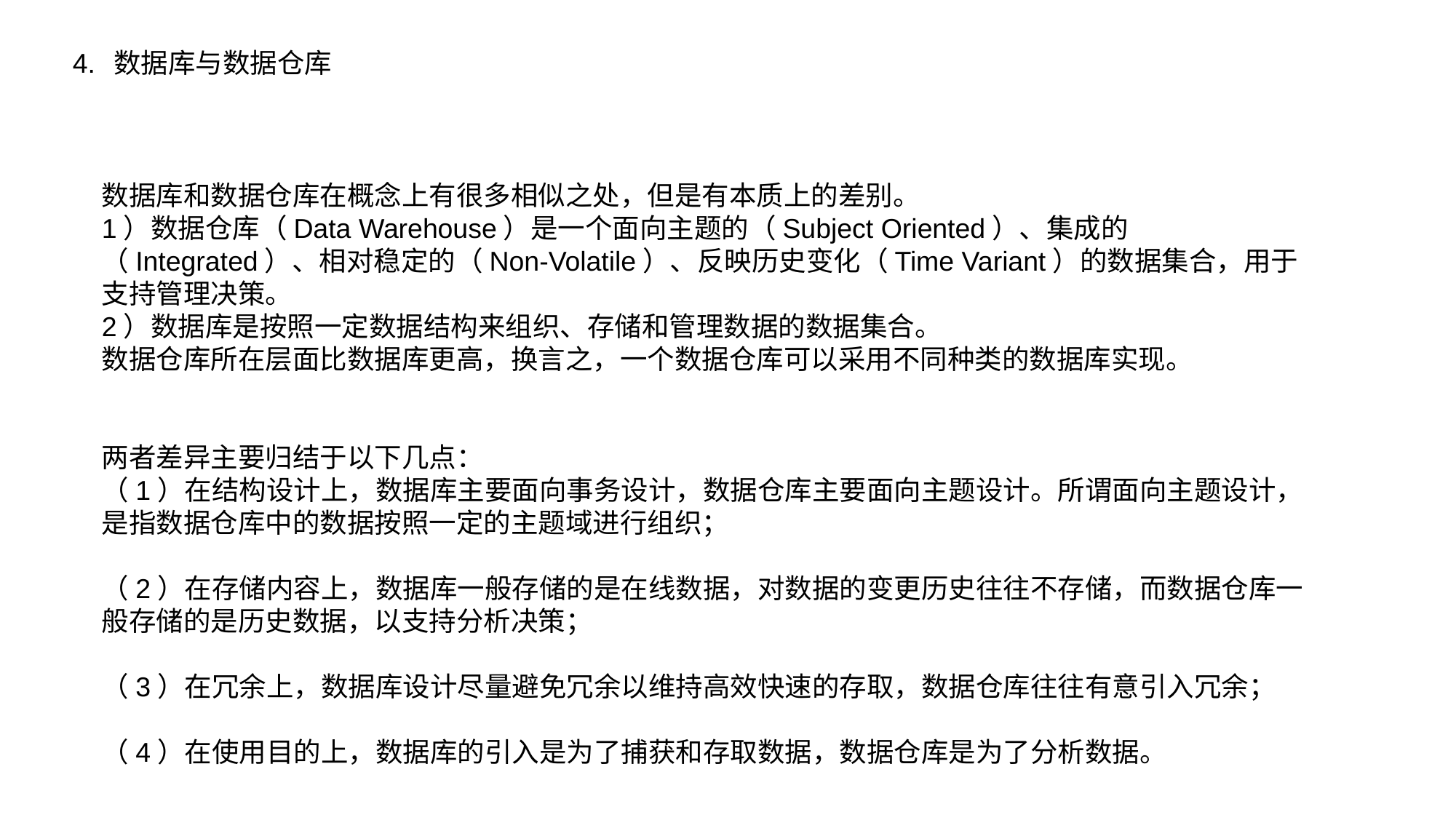

数据库与数据仓库
数据库和数据仓库在概念上有很多相似之处，但是有本质上的差别。
1）数据仓库（Data Warehouse）是一个面向主题的（Subject Oriented）、集成的（Integrated）、相对稳定的（Non-Volatile）、反映历史变化（Time Variant）的数据集合，用于支持管理决策。
2）数据库是按照一定数据结构来组织、存储和管理数据的数据集合。
数据仓库所在层面比数据库更高，换言之，一个数据仓库可以采用不同种类的数据库实现。

两者差异主要归结于以下几点：
（1）在结构设计上，数据库主要面向事务设计，数据仓库主要面向主题设计。所谓面向主题设计，是指数据仓库中的数据按照一定的主题域进行组织；

（2）在存储内容上，数据库一般存储的是在线数据，对数据的变更历史往往不存储，而数据仓库一般存储的是历史数据，以支持分析决策；

（3）在冗余上，数据库设计尽量避免冗余以维持高效快速的存取，数据仓库往往有意引入冗余；

（4）在使用目的上，数据库的引入是为了捕获和存取数据，数据仓库是为了分析数据。